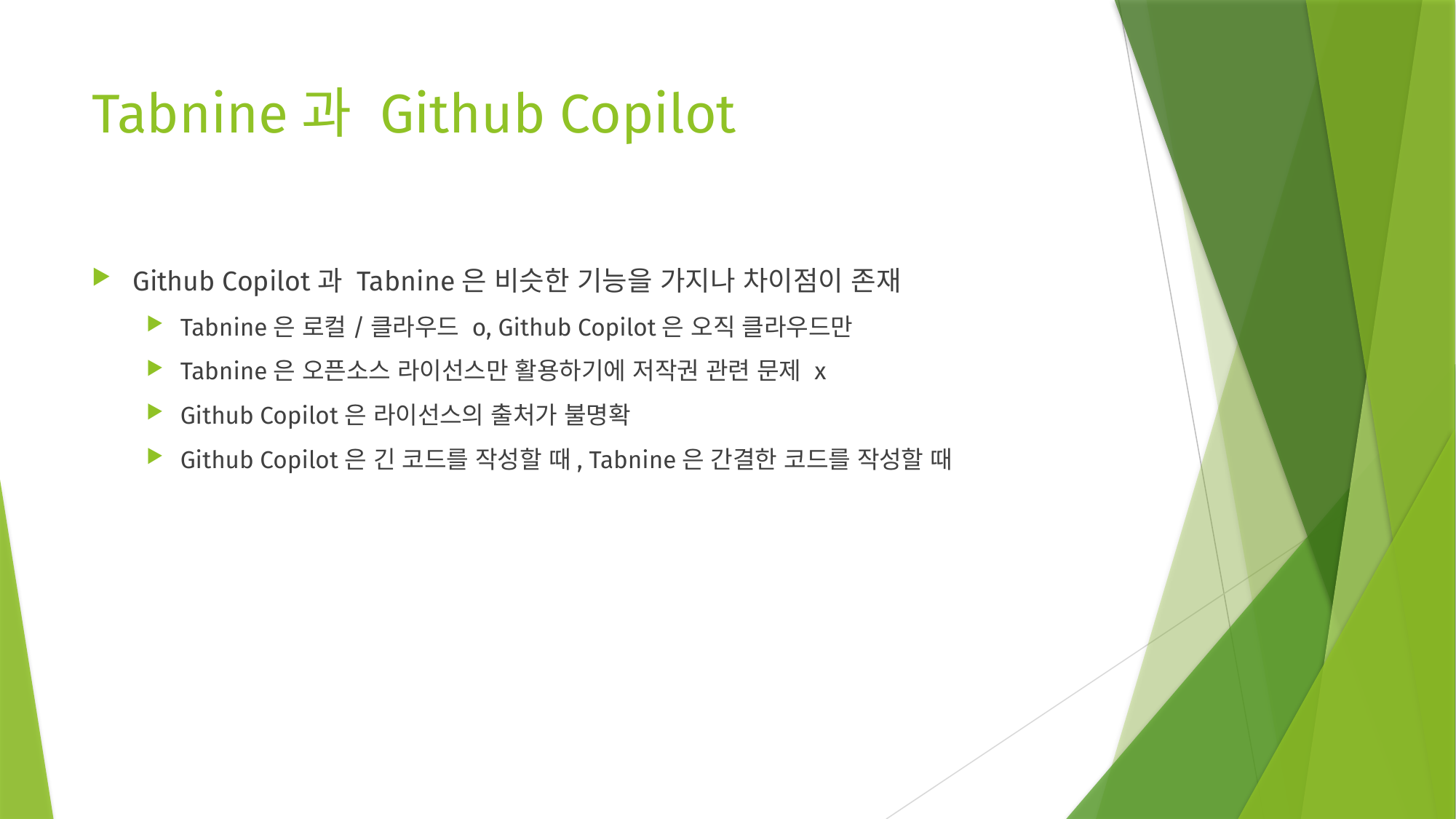

# Tabnine과 Github Copilot
Github Copilot과 Tabnine은 비슷한 기능을 가지나 차이점이 존재
Tabnine은 로컬/클라우드 o, Github Copilot은 오직 클라우드만
Tabnine은 오픈소스 라이선스만 활용하기에 저작권 관련 문제 x
Github Copilot은 라이선스의 출처가 불명확
Github Copilot은 긴 코드를 작성할 때, Tabnine은 간결한 코드를 작성할 때